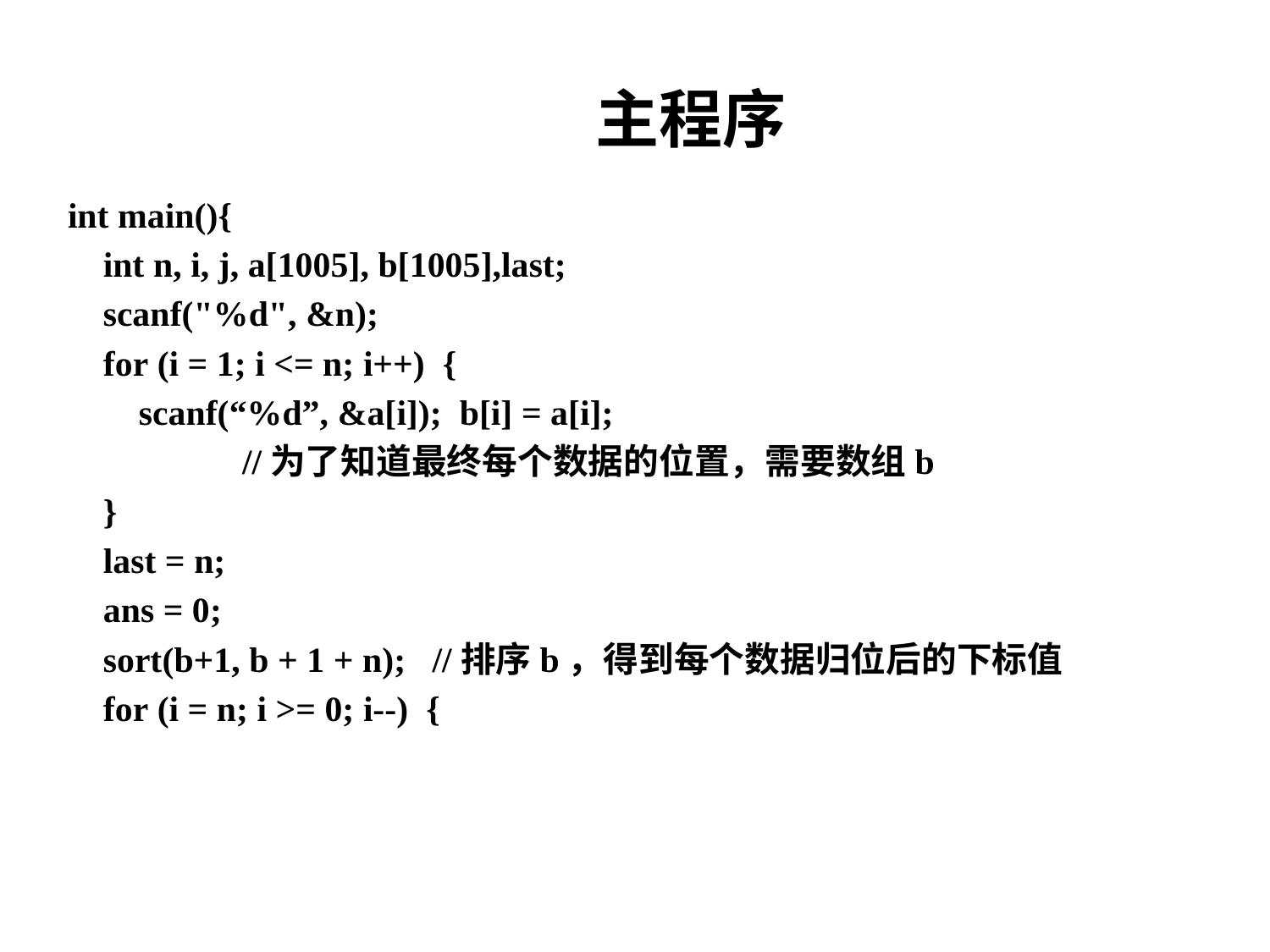

# 主程序
int main(){
    int n, i, j, a[1005], b[1005],last;
    scanf("%d", &n);
    for (i = 1; i <= n; i++)  {
        scanf(“%d”, &a[i]);  b[i] = a[i];
		//为了知道最终每个数据的位置，需要数组b
    }
    last = n;
    ans = 0;
    sort(b+1, b + 1 + n);   //排序b，得到每个数据归位后的下标值
    for (i = n; i >= 0; i--)  {